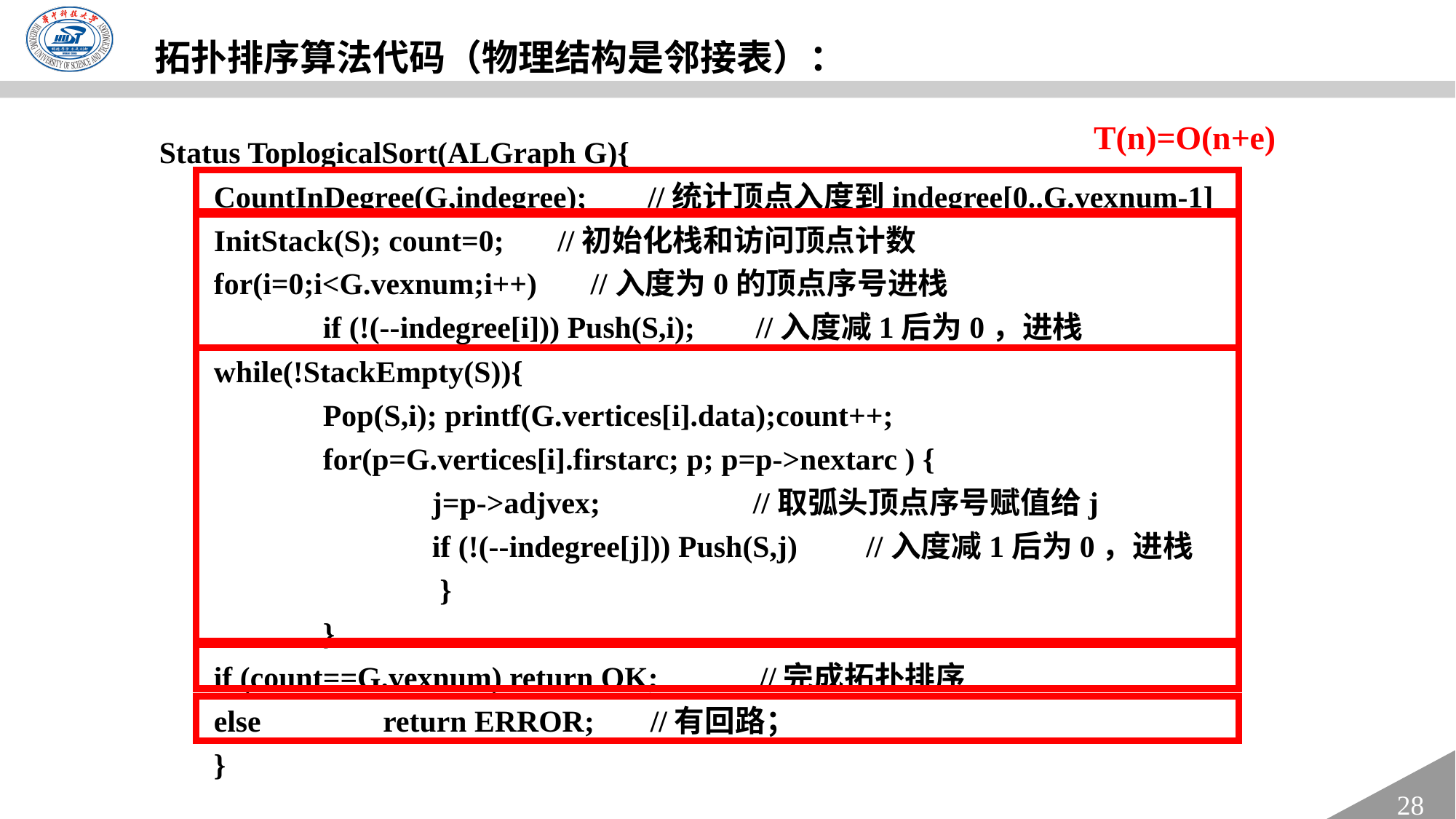

拓扑排序算法代码（物理结构是邻接表）：
T(n)=O(n+e)
Status ToplogicalSort(ALGraph G){
CountInDegree(G,indegree);        //统计顶点入度到indegree[0..G.vexnum-1]
InitStack(S); count=0;       //初始化栈和访问顶点计数
for(i=0;i<G.vexnum;i++)       //入度为0的顶点序号进栈
	if (!(--indegree[i])) Push(S,i);        //入度减1后为0，进栈
while(!StackEmpty(S)){
	Pop(S,i); printf(G.vertices[i].data);count++;
	for(p=G.vertices[i].firstarc; p; p=p->nextarc ) {
		j=p->adjvex;                    //取弧头顶点序号赋值给j
		if (!(--indegree[j])) Push(S,j)         //入度减1后为0，进栈
		 }
	}
if (count==G.vexnum) return OK; 	//完成拓扑排序
else                return ERROR;	//有回路；
}